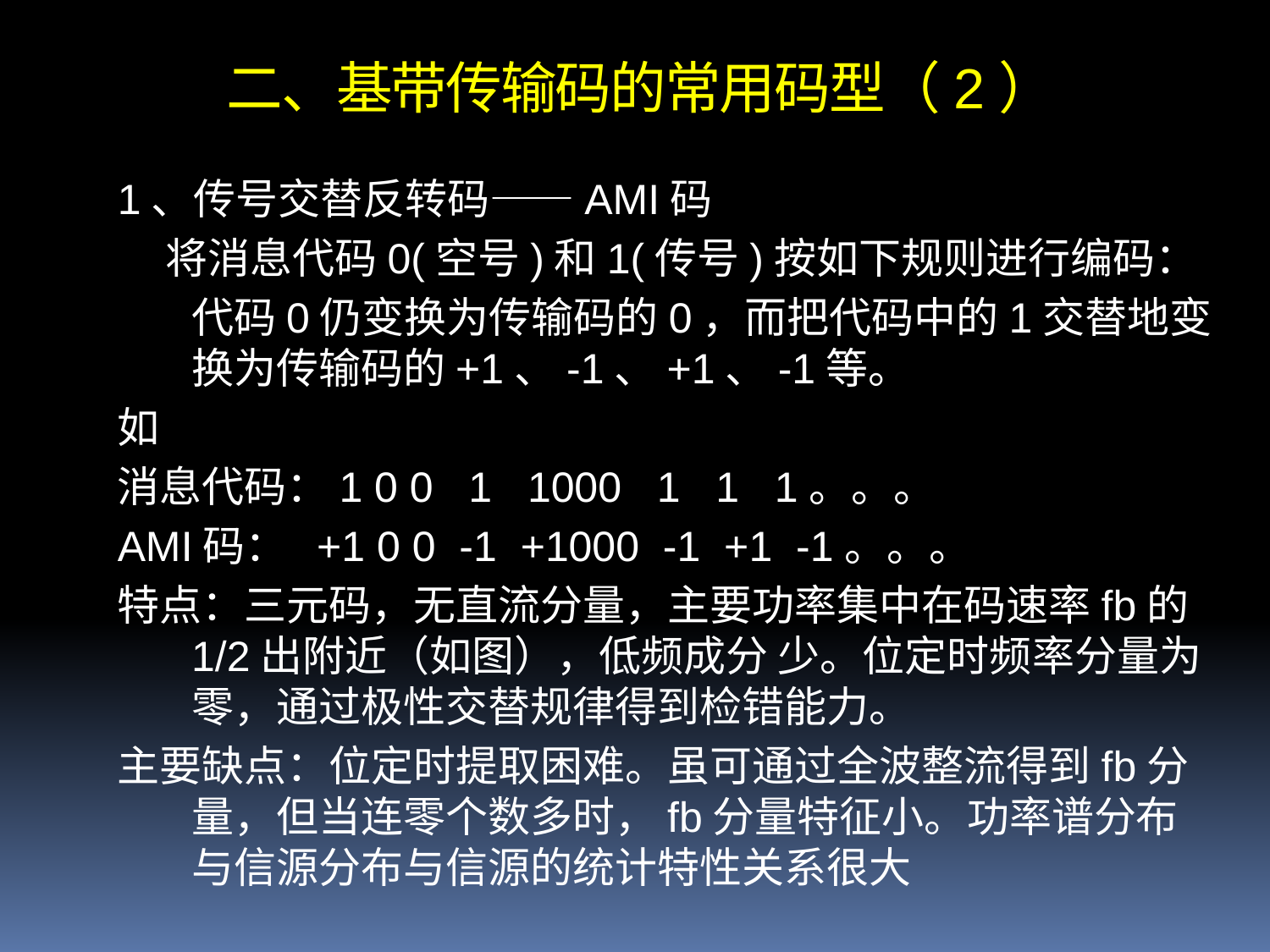

二、基带传输码的常用码型（2）
1、传号交替反转码——AMI码
    将消息代码0(空号)和1(传号)按如下规则进行编码：
	代码0仍变换为传输码的0，而把代码中的1交替地变换为传输码的+1、-1、+1、-1等。
如
消息代码：1 0 0   1   1000   1   1   1。。。
AMI码：  +1 0 0  -1  +1000  -1  +1  -1。。。
特点：三元码，无直流分量，主要功率集中在码速率fb的1/2出附近（如图），低频成分 少。位定时频率分量为零，通过极性交替规律得到检错能力。
主要缺点：位定时提取困难。虽可通过全波整流得到fb分量，但当连零个数多时，fb分量特征小。功率谱分布与信源分布与信源的统计特性关系很大